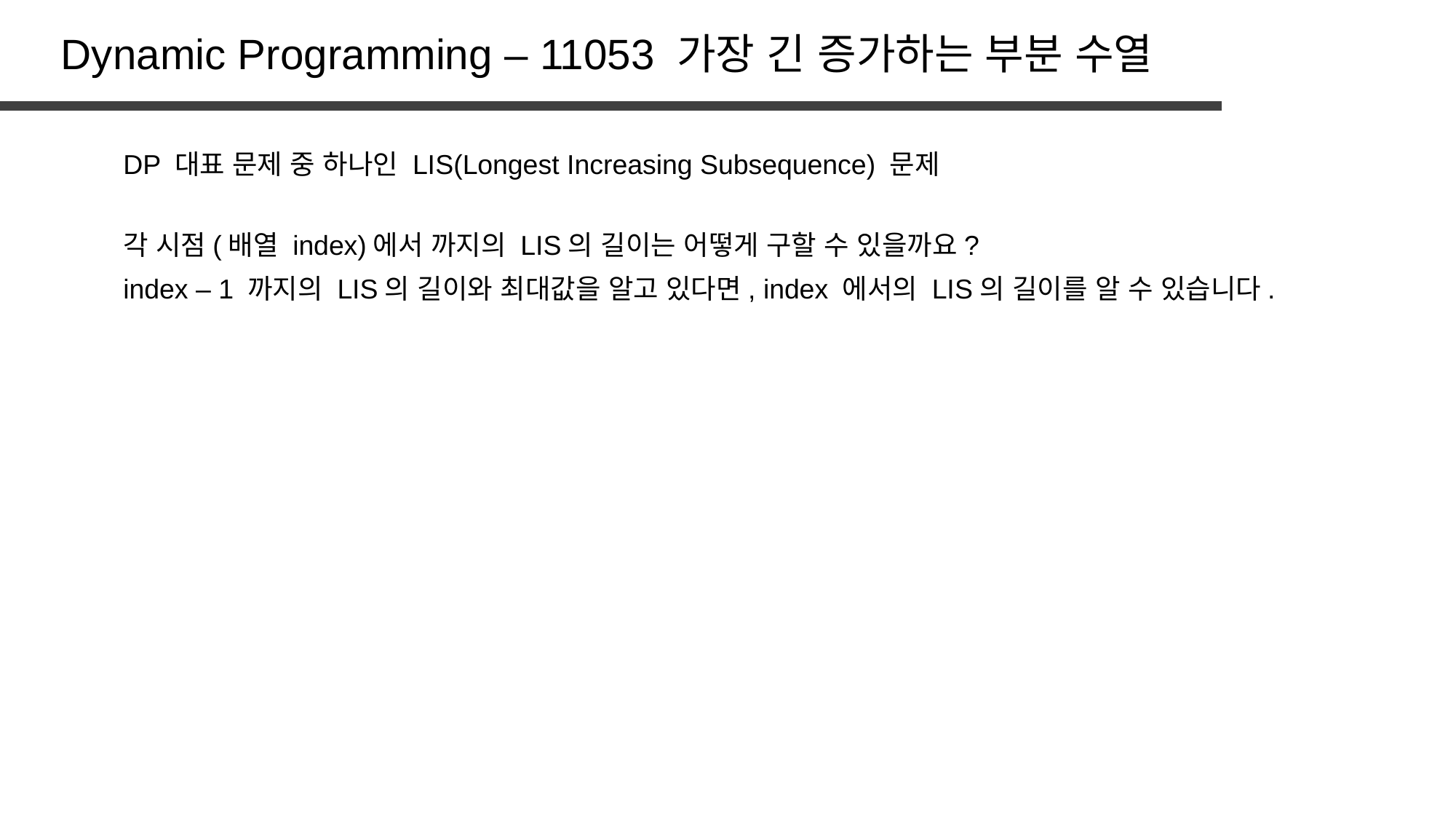

Dynamic Programming – 11053 가장 긴 증가하는 부분 수열
DP 대표 문제 중 하나인 LIS(Longest Increasing Subsequence) 문제
각 시점(배열 index)에서 까지의 LIS의 길이는 어떻게 구할 수 있을까요?
index – 1 까지의 LIS의 길이와 최대값을 알고 있다면, index 에서의 LIS의 길이를 알 수 있습니다.